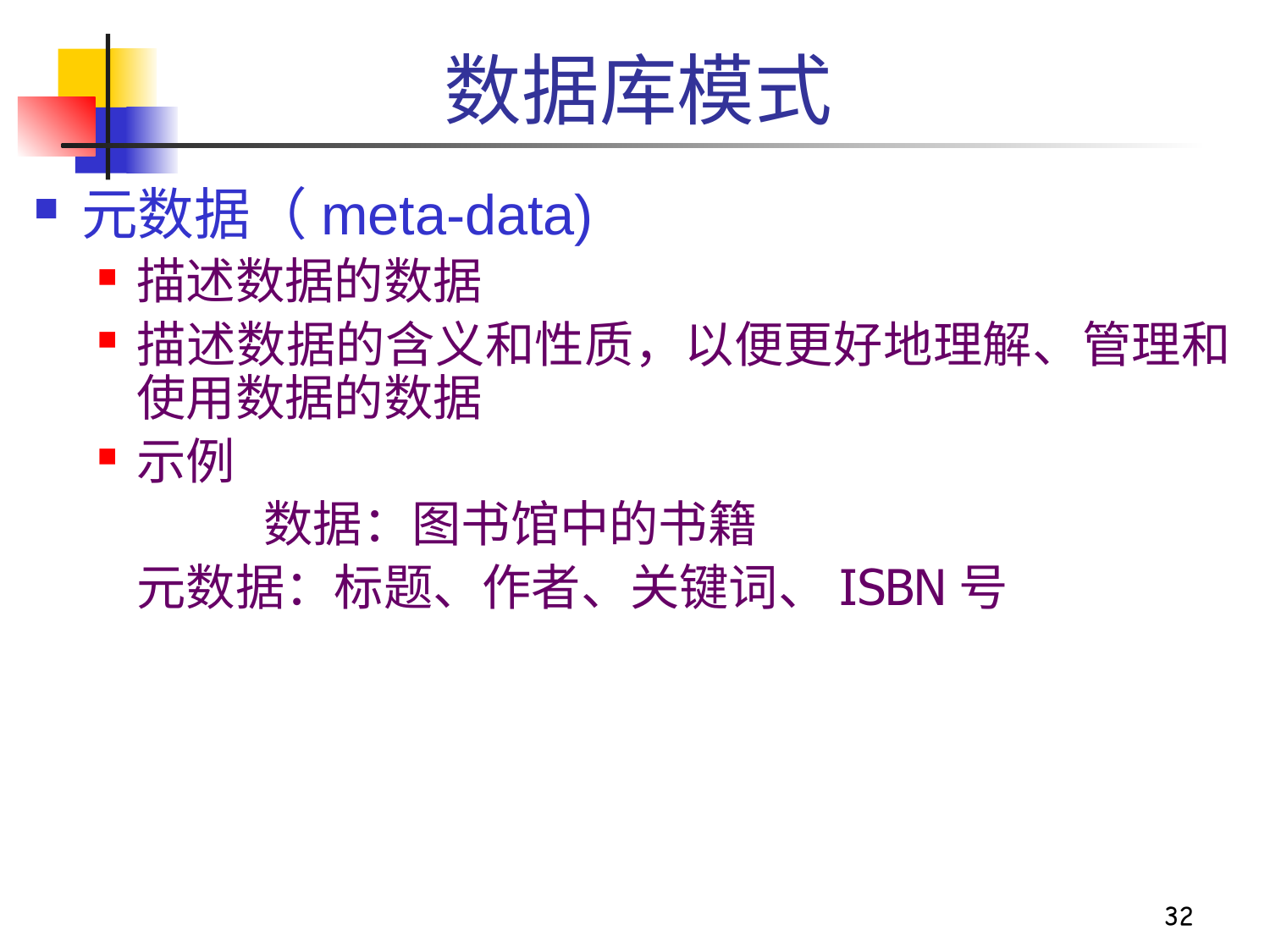

# 数据库模式
元数据（meta-data)
描述数据的数据
描述数据的含义和性质，以便更好地理解、管理和使用数据的数据
示例
		数据：图书馆中的书籍
	元数据：标题、作者、关键词、ISBN号
32